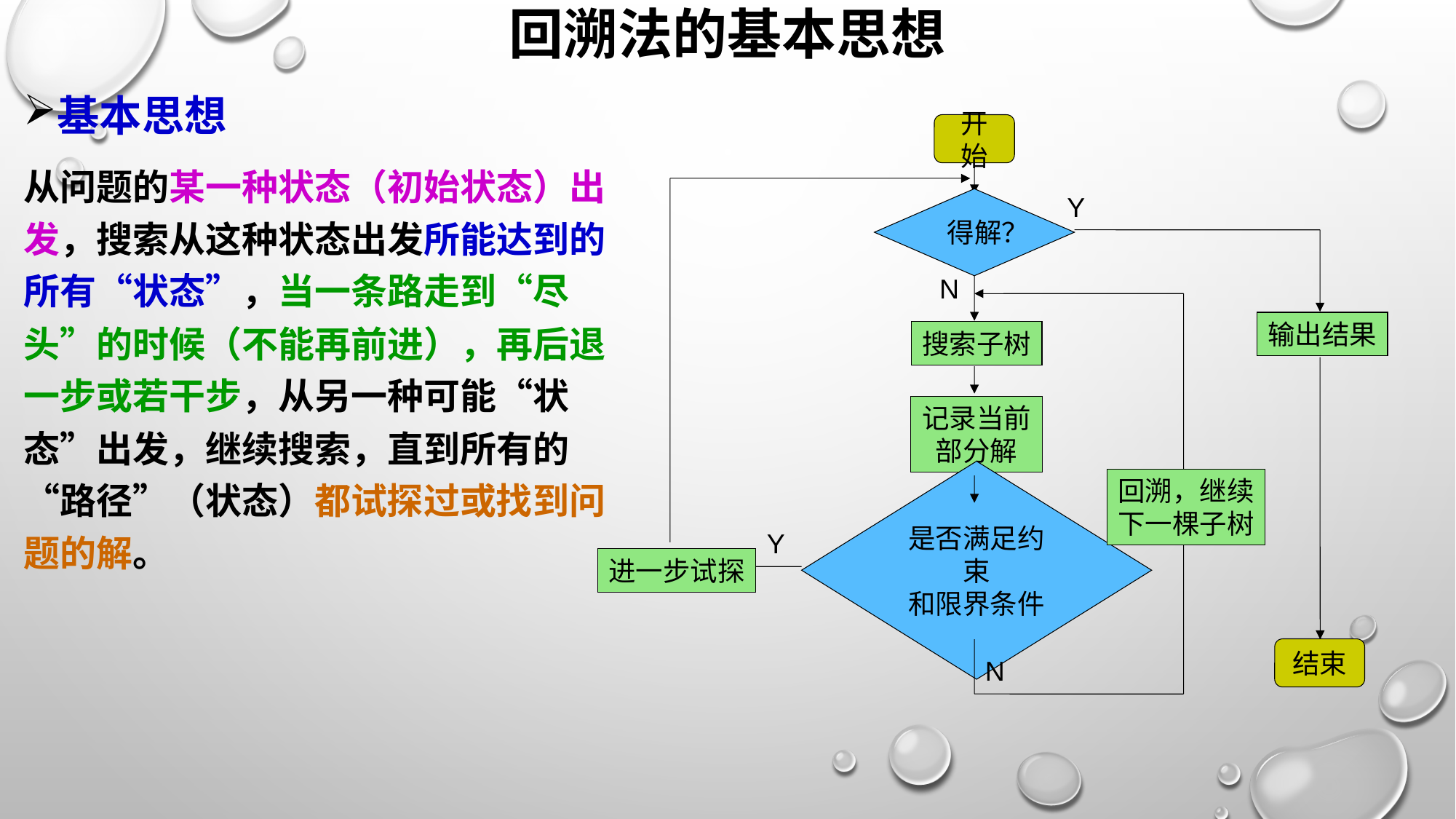

# 回溯法的基本思想
基本思想
从问题的某一种状态（初始状态）出发，搜索从这种状态出发所能达到的所有“状态”，当一条路走到“尽头”的时候（不能再前进），再后退一步或若干步，从另一种可能“状态”出发，继续搜索，直到所有的“路径”（状态）都试探过或找到问题的解。
开始

Y
得解？

N

输出结果
搜索子树

记录当前部分解
回溯，继续
下一棵子树

是否满足约束
和限界条件
Y
进一步试探

结束
N